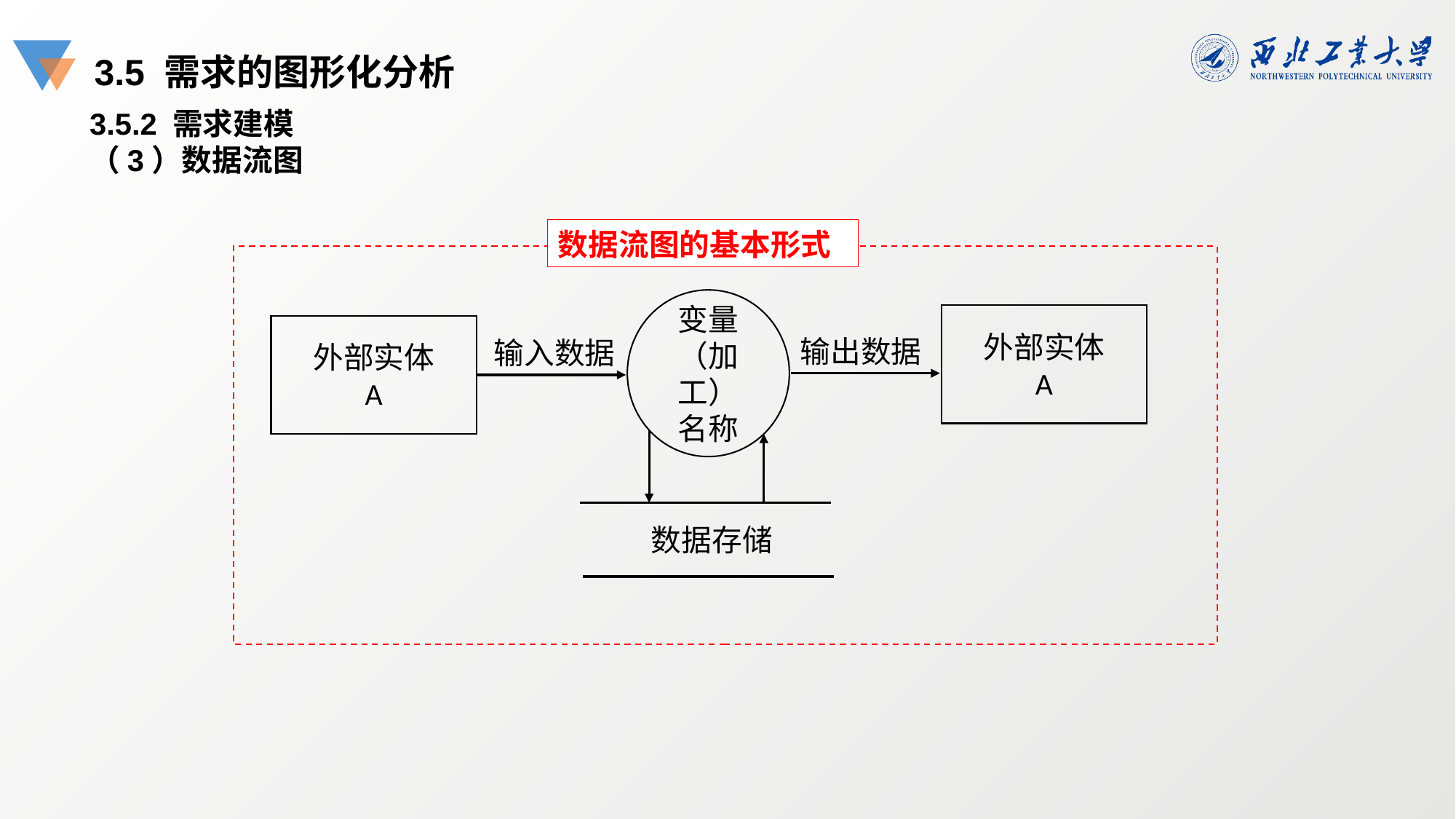

3.5 需求的图形化分析
3.5.2 需求建模
（3）数据流图
数据流图的基本形式

变量（加工）
名称
外部实体
A
外部实体
A
输出数据
输入数据
数据存储

12